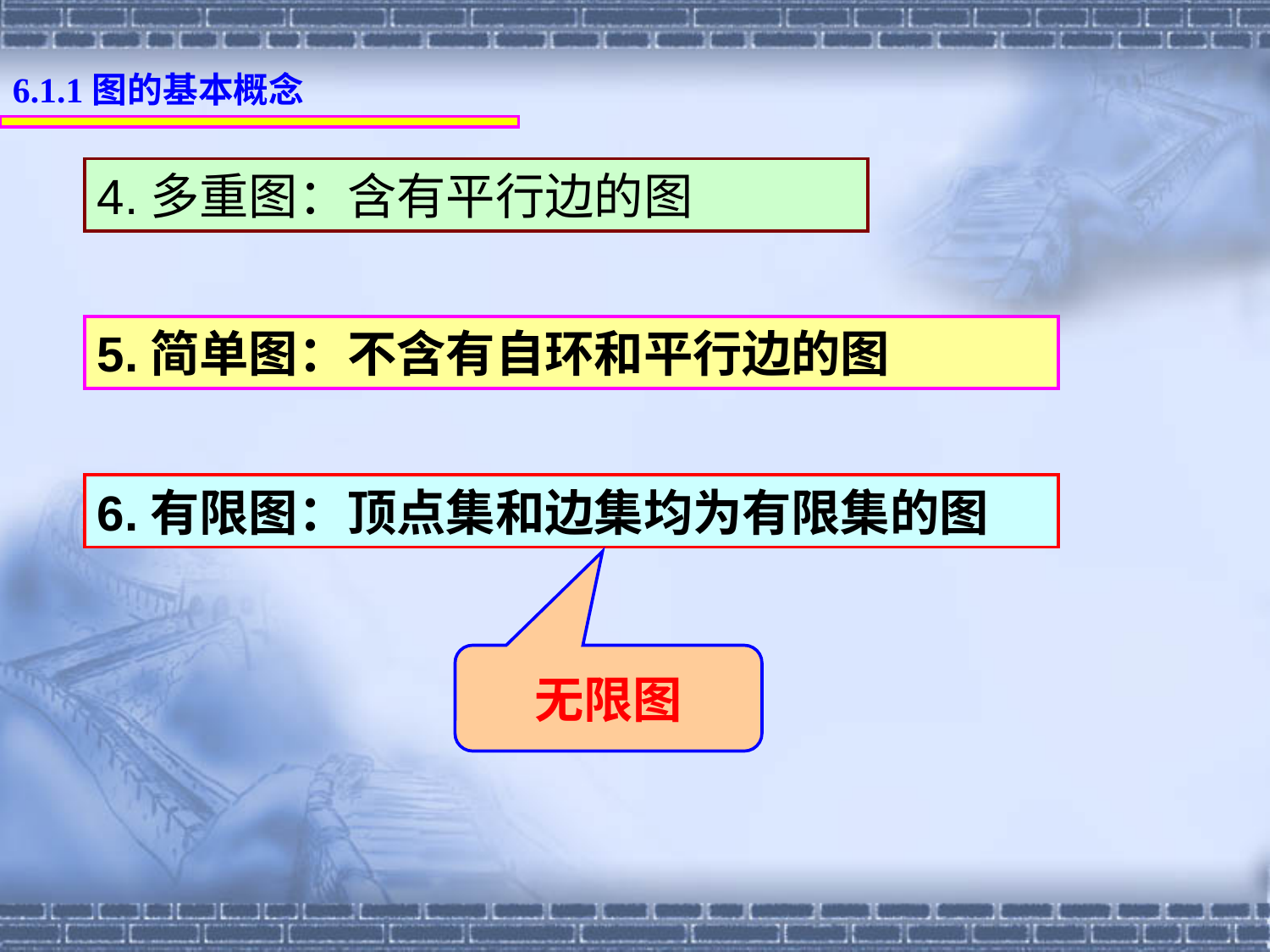

6.1.1图的基本概念

4.多重图：含有平行边的图
5.简单图：不含有自环和平行边的图
6.有限图：顶点集和边集均为有限集的图
无限图